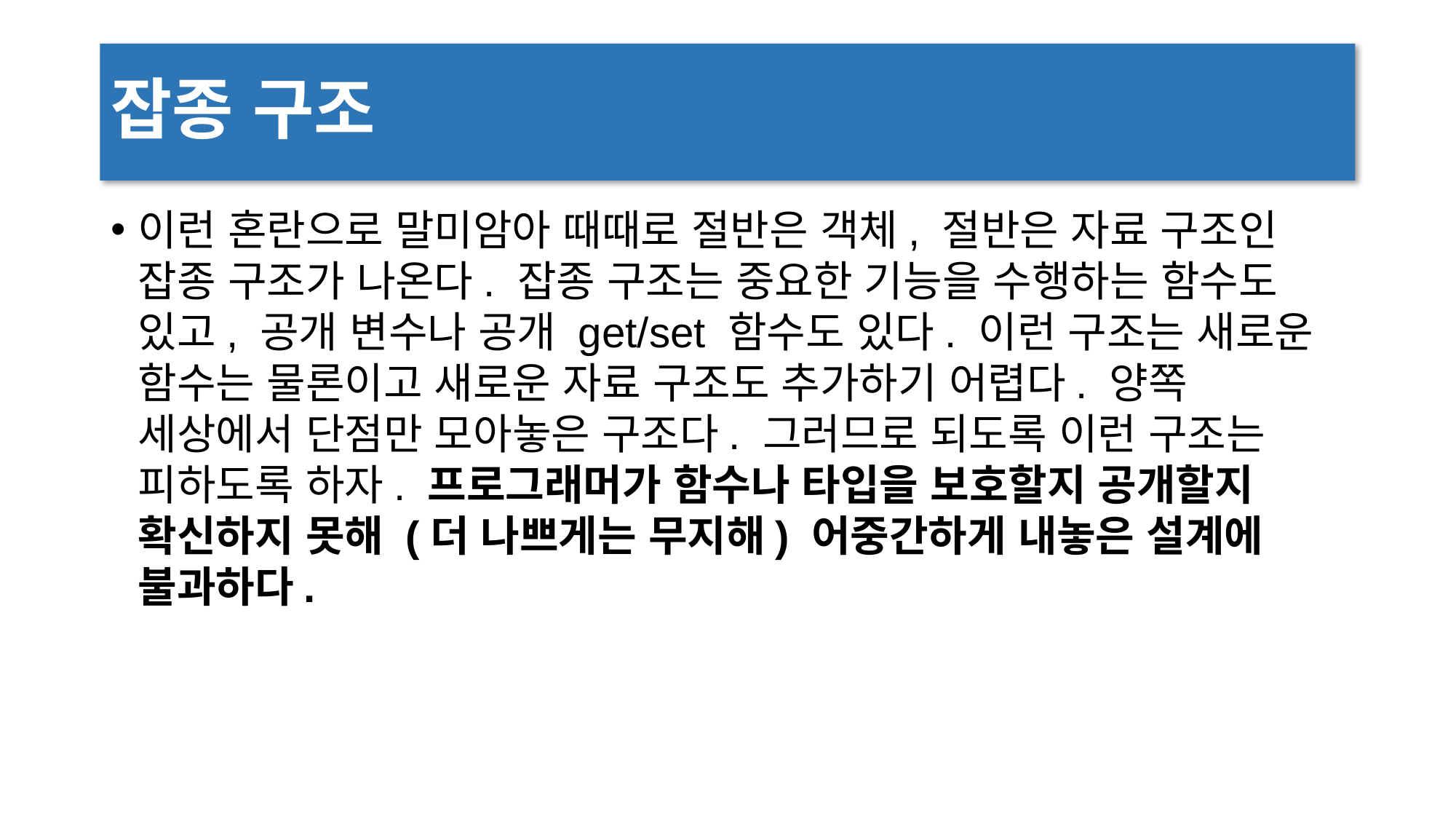

# 잡종 구조
이런 혼란으로 말미암아 때때로 절반은 객체, 절반은 자료 구조인 잡종 구조가 나온다. 잡종 구조는 중요한 기능을 수행하는 함수도 있고, 공개 변수나 공개 get/set 함수도 있다. 이런 구조는 새로운 함수는 물론이고 새로운 자료 구조도 추가하기 어렵다. 양쪽 세상에서 단점만 모아놓은 구조다. 그러므로 되도록 이런 구조는 피하도록 하자. 프로그래머가 함수나 타입을 보호할지 공개할지 확신하지 못해 (더 나쁘게는 무지해) 어중간하게 내놓은 설계에 불과하다.